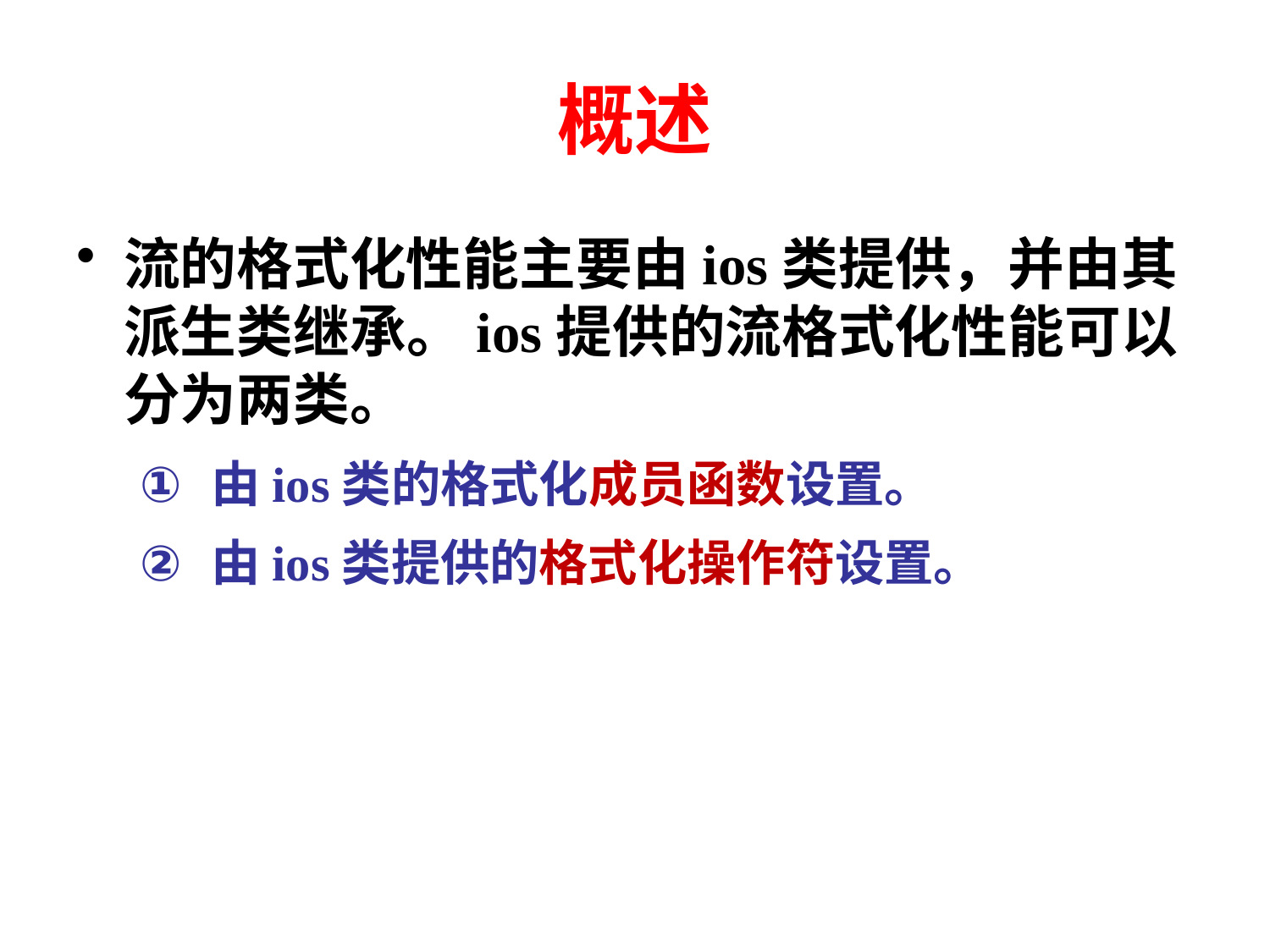

# 概述
流的格式化性能主要由ios类提供，并由其派生类继承。ios提供的流格式化性能可以分为两类。
由ios类的格式化成员函数设置。
由ios类提供的格式化操作符设置。